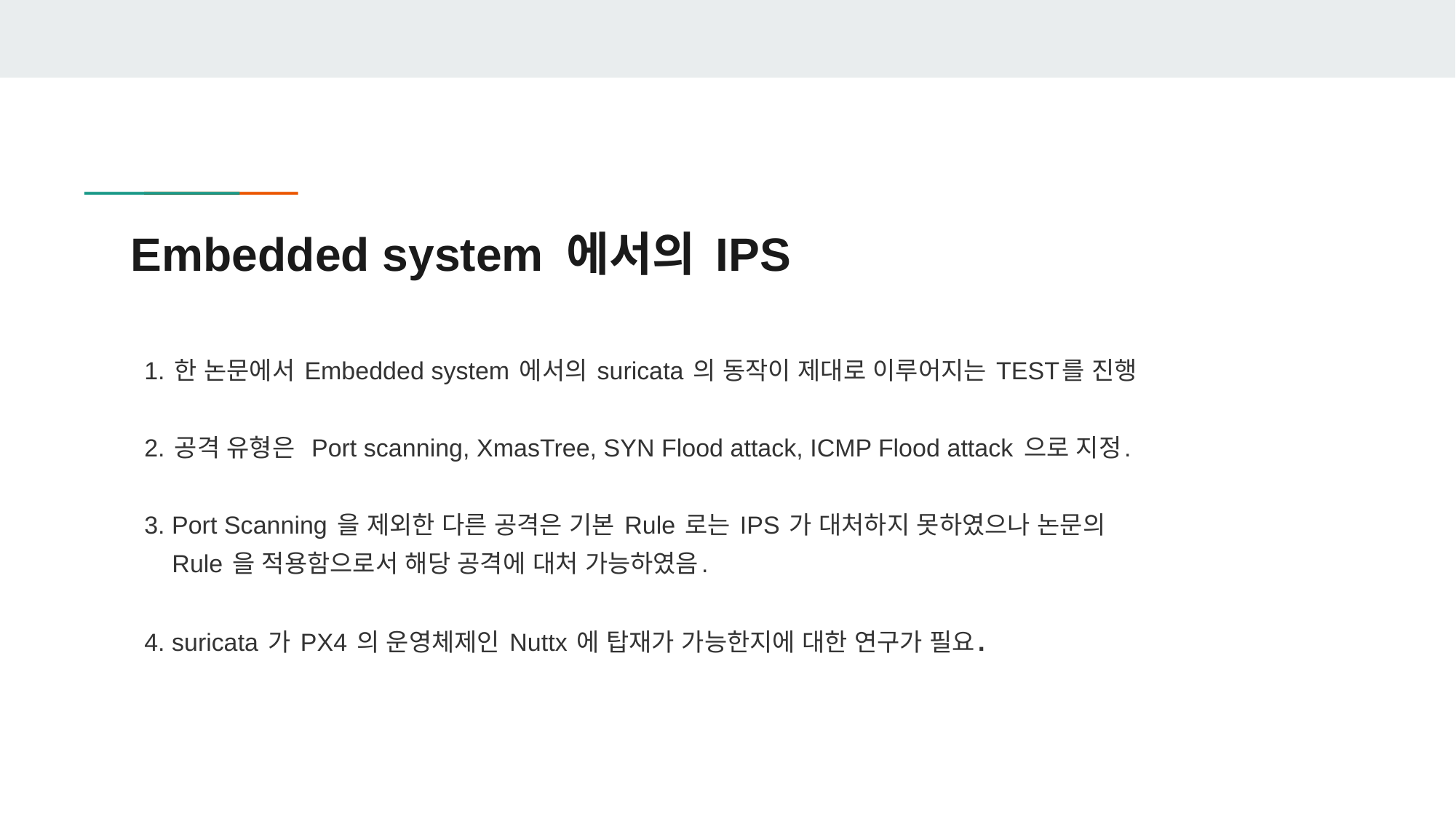

# Embedded system 에서의 IPS
1. 한 논문에서 Embedded system 에서의 suricata 의 동작이 제대로 이루어지는 TEST를 진행

2. 공격 유형은  Port scanning, XmasTree, SYN Flood attack, ICMP Flood attack 으로 지정.

3. Port Scanning 을 제외한 다른 공격은 기본 Rule 로는 IPS 가 대처하지 못하였으나 논문의
    Rule 을 적용함으로서 해당 공격에 대처 가능하였음.

4. suricata 가 PX4 의 운영체제인 Nuttx 에 탑재가 가능한지에 대한 연구가 필요.